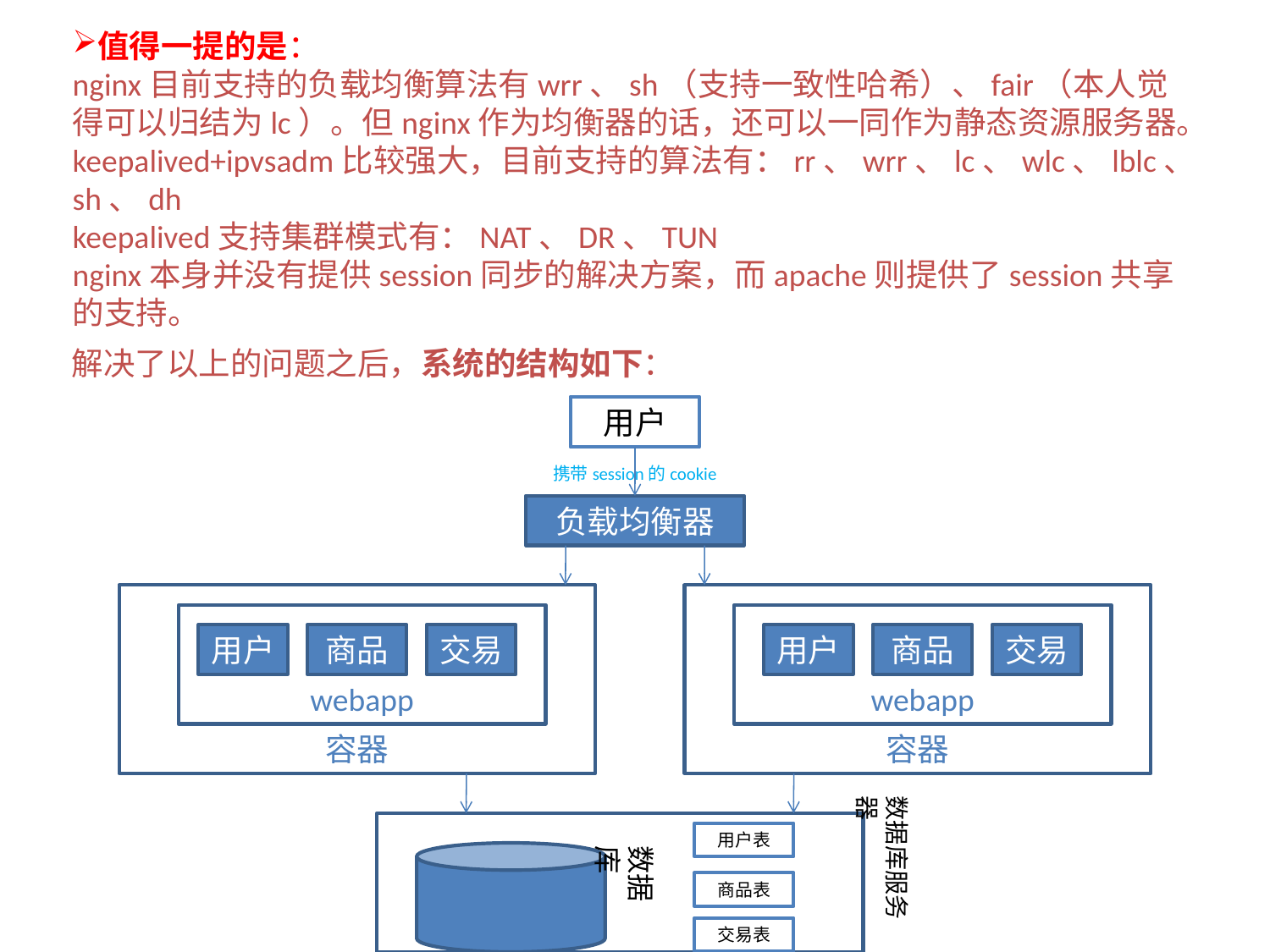

值得一提的是：
nginx目前支持的负载均衡算法有wrr、sh（支持一致性哈希）、fair（本人觉得可以归结为lc）。但nginx作为均衡器的话，还可以一同作为静态资源服务器。
keepalived+ipvsadm比较强大，目前支持的算法有：rr、wrr、lc、wlc、lblc、sh、dh
keepalived支持集群模式有：NAT、DR、TUN
nginx本身并没有提供session同步的解决方案，而apache则提供了session共享的支持。
解决了以上的问题之后，系统的结构如下：
用户
携带session的cookie
负载均衡器
容器
容器
webapp
webapp
用户
商品
交易
用户
商品
交易
数据库服务器

用户表
数据库

商品表
交易表